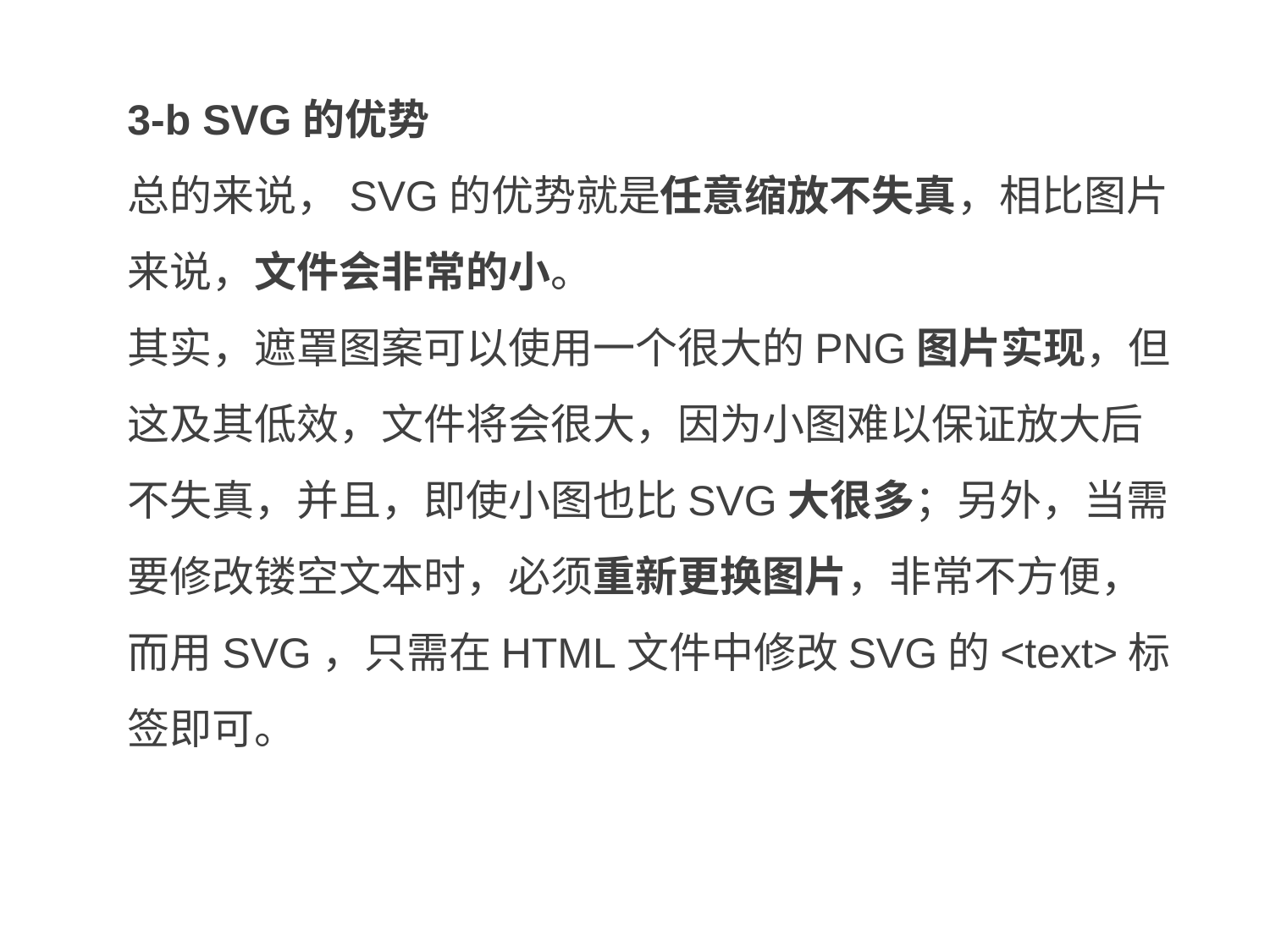

3-b SVG的优势
总的来说，SVG的优势就是任意缩放不失真，相比图片来说，文件会非常的小。
其实，遮罩图案可以使用一个很大的PNG图片实现，但这及其低效，文件将会很大，因为小图难以保证放大后不失真，并且，即使小图也比SVG大很多；另外，当需要修改镂空文本时，必须重新更换图片，非常不方便，而用SVG，只需在HTML文件中修改SVG的<text>标签即可。